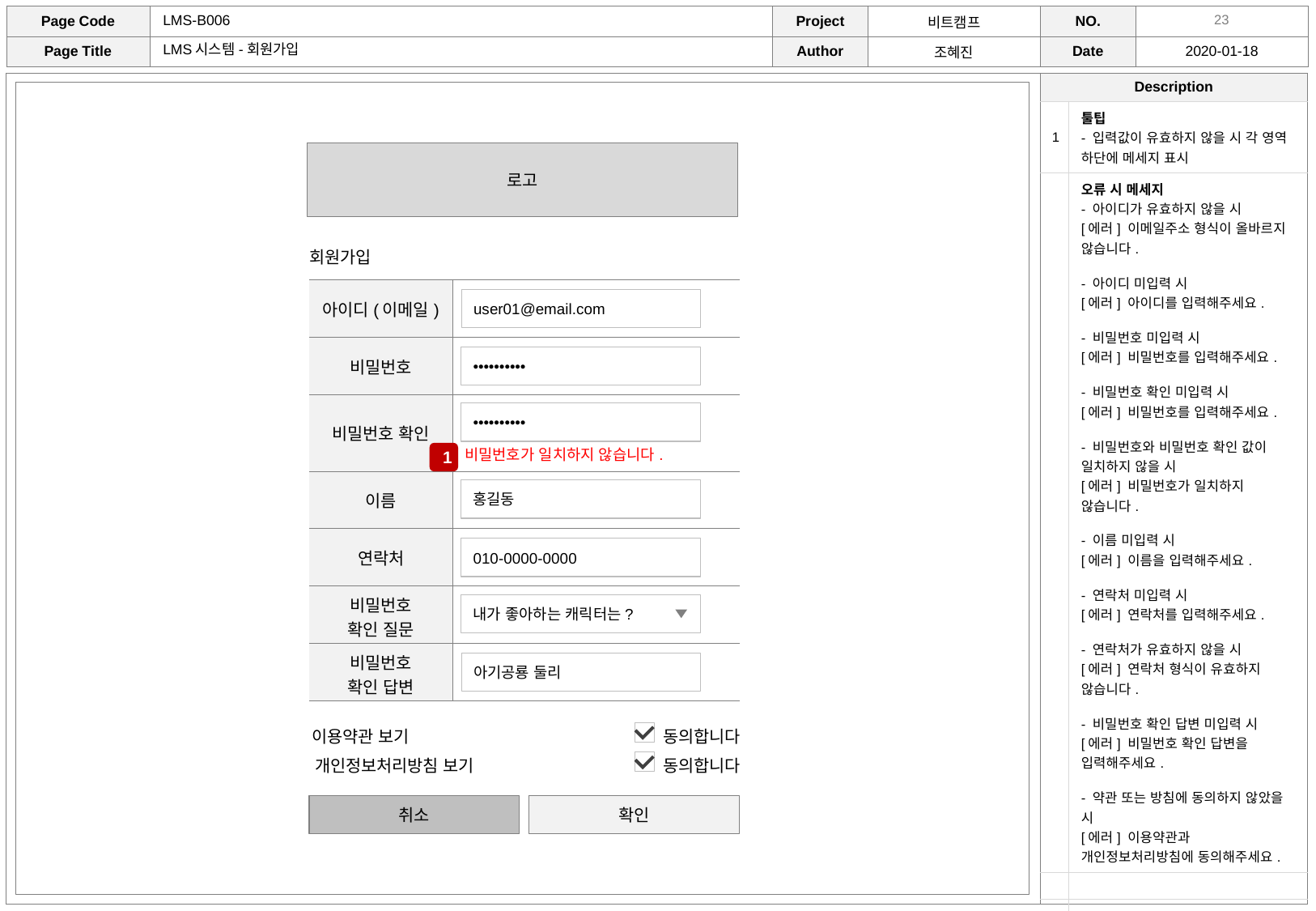

LMS-B006
LMS시스템-회원가입

| 1 | 툴팁 - 입력값이 유효하지 않을 시 각 영역 하단에 메세지 표시 |
| --- | --- |
|  | 오류 시 메세지 - 아이디가 유효하지 않을 시 [에러] 이메일주소 형식이 올바르지 않습니다. - 아이디 미입력 시 [에러] 아이디를 입력해주세요. - 비밀번호 미입력 시 [에러] 비밀번호를 입력해주세요. - 비밀번호 확인 미입력 시 [에러] 비밀번호를 입력해주세요. - 비밀번호와 비밀번호 확인 값이 일치하지 않을 시 [에러] 비밀번호가 일치하지 않습니다. - 이름 미입력 시 [에러] 이름을 입력해주세요. - 연락처 미입력 시 [에러] 연락처를 입력해주세요. - 연락처가 유효하지 않을 시 [에러] 연락처 형식이 유효하지 않습니다. - 비밀번호 확인 답변 미입력 시 [에러] 비밀번호 확인 답변을 입력해주세요. - 약관 또는 방침에 동의하지 않았을 시 [에러] 이용약관과 개인정보처리방침에 동의해주세요. |
|  |  |
|  |  |
|  |  |
|  |  |
|  |  |
로고
회원가입
| 아이디(이메일) |  |
| --- | --- |
| 비밀번호 |  |
| 비밀번호 확인 | 비밀번호가 일치하지 않습니다. |
| 이름 |  |
| 연락처 |  |
| 비밀번호 확인 질문 |  |
| 비밀번호 확인 답변 |  |
user01@email.com
••••••••••
••••••••••
1
홍길동
010-0000-0000
내가 좋아하는 캐릭터는?

아기공룡 둘리
이용약관 보기
동의합니다

개인정보처리방침 보기
동의합니다

취소
확인